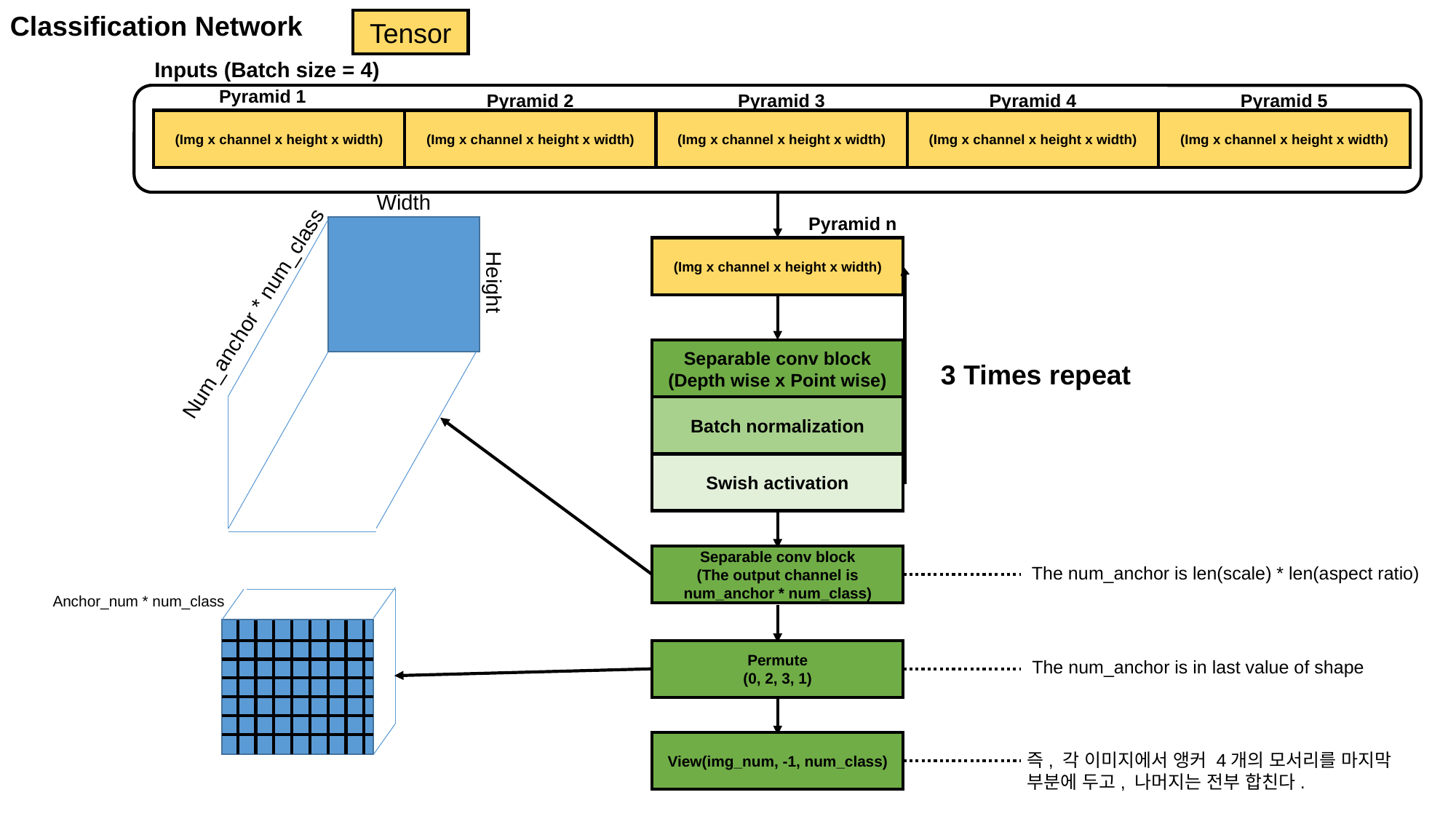

Classification Network
Tensor
Inputs (Batch size = 4)
Pyramid 1
Pyramid 2
Pyramid 3
Pyramid 4
Pyramid 5

(Img x channel x height x width)
(Img x channel x height x width)
(Img x channel x height x width)
(Img x channel x height x width)
(Img x channel x height x width)
Width
Pyramid n

(Img x channel x height x width)
Height
Num_anchor * num_class
Separable conv block
(Depth wise x Point wise)
3 Times repeat
Batch normalization
Swish activation
Separable conv block
(The output channel is num_anchor * num_class)
The num_anchor is len(scale) * len(aspect ratio)
Anchor_num * num_class

Permute
(0, 2, 3, 1)
The num_anchor is in last value of shape
View(img_num, -1, num_class)
즉, 각 이미지에서 앵커 4개의 모서리를 마지막 부분에 두고, 나머지는 전부 합친다.